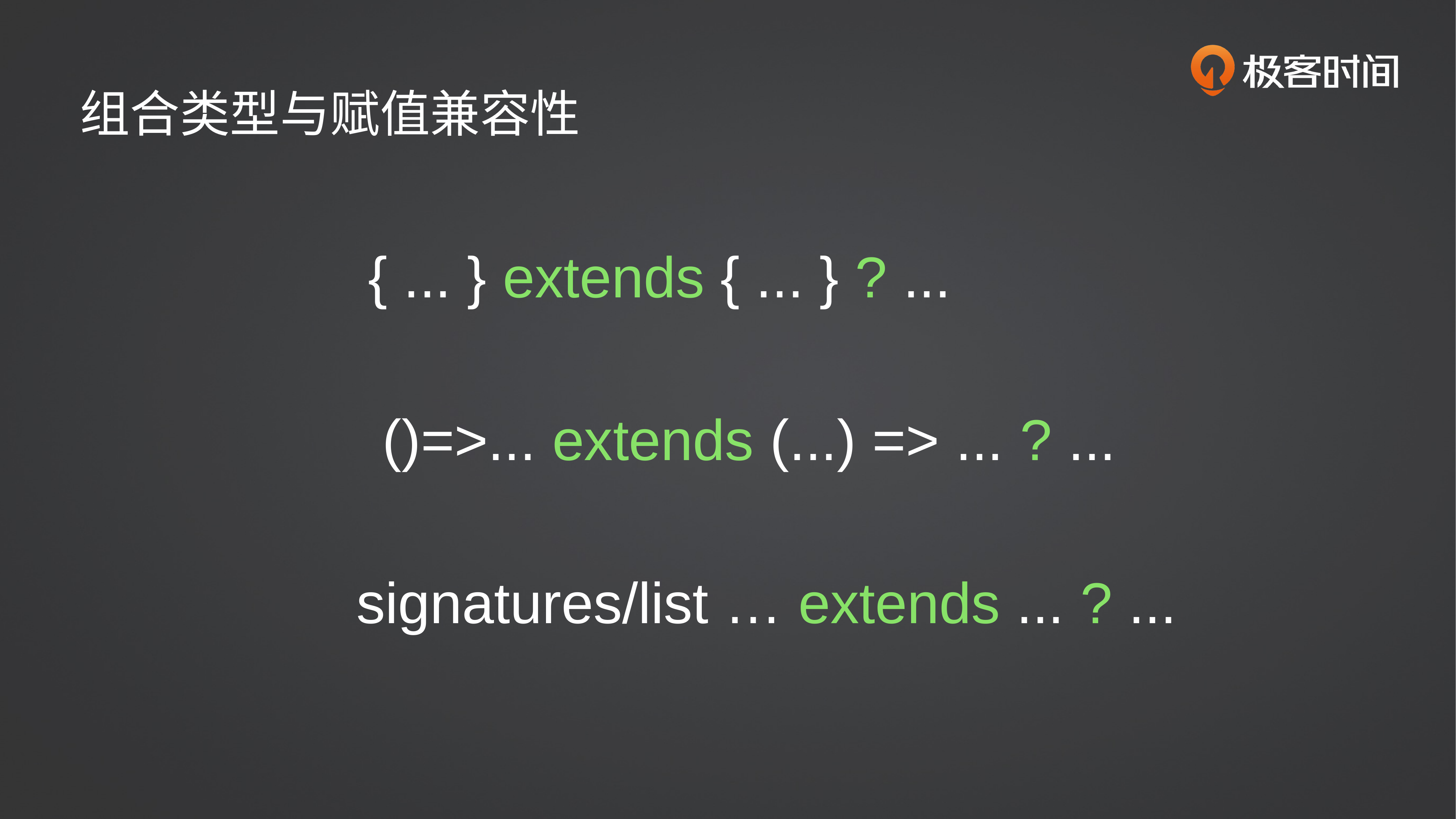

组合类型与赋值兼容性
{ ... } extends { ... } ? ...
()=>... extends (...) => ... ? ...
signatures/list … extends ... ? ...